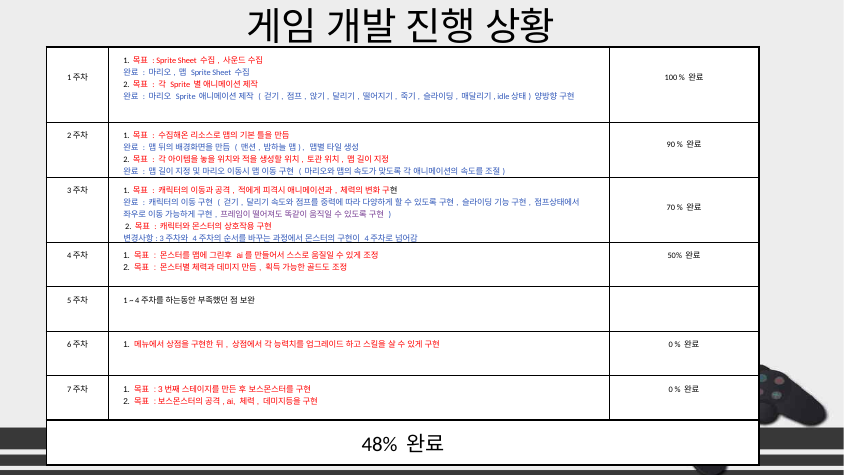

게임 개발 진행 상황
| 1주차 | 1. 목표 : Sprite Sheet 수집, 사운드 수집 완료 : 마리오, 맵 Sprite Sheet 수집 2. 목표 : 각 Sprite 별 애니메이션 제작 완료 : 마리오 Sprite 애니메이션 제작 ( 걷기, 점프, 앉기, 달리기, 떨어지기, 죽기, 슬라이딩, 매달리기, idle상태) 양방향 구현 | 100 % 완료 |
| --- | --- | --- |
| 2주차 | 1. 목표 : 수집해온 리소스로 맵의 기본 틀을 만듬 완료 : 맵 뒤의 배경화면을 만듬 ( 맨션, 밤하늘 맵) , 맵별 타일 생성 2. 목표 : 각 아이템을 놓을 위치와 적을 생성할 위치, 토관 위치, 맵 길이 지정 완료 : 맵 길이 지정 및 마리오 이동시 맵 이동 구현 ( 마리오와 맵의 속도가 맞도록 각 애니메이션의 속도를 조절) | 90 % 완료 |
| 3주차 | 1. 목표 : 캐릭터의 이동과 공격, 적에게 피격시 애니메이션과, 체력의 변화 구현 완료 : 캐릭터의 이동 구현 ( 걷기, 달리기 속도와 점프를 중력에 따라 다양하게 할 수 있도록 구현, 슬라이딩 기능 구현, 점프상태에서 좌우로 이동 가능하게 구현, 프레임이 떨어져도 똑같이 움직일 수 있도록 구현 ) 2. 목표 : 캐릭터와 몬스터의 상호작용 구현 변경사항: 3주차와 4주차의 순서를 바꾸는 과정에서 몬스터의 구현이 4주차로 넘어감 | 70 % 완료 |
| 4주차 | 1. 목표 : 몬스터를 맵에 그린후 ai를 만들어서 스스로 움질일 수 있게 조정 2. 목표 : 몬스터별 체력과 데미지 만듬, 획득 가능한 골드도 조정 | 50% 완료 |
| 5주차 | 1 ~ 4주차를 하는동안 부족했던 점 보완 |  |
| 6주차 | 1. 메뉴에서 상점을 구현한 뒤, 상점에서 각 능력치를 업그레이드 하고 스킬을 살 수 있게 구현 | 0 % 완료 |
| 7주차 | 1. 목표 : 3번째 스테이지를 만든 후 보스몬스터를 구현 2. 목표 :보스몬스터의 공격, ai, 체력, 데미지등을 구현 | 0 % 완료 |
| 48% 완료 |  |  |